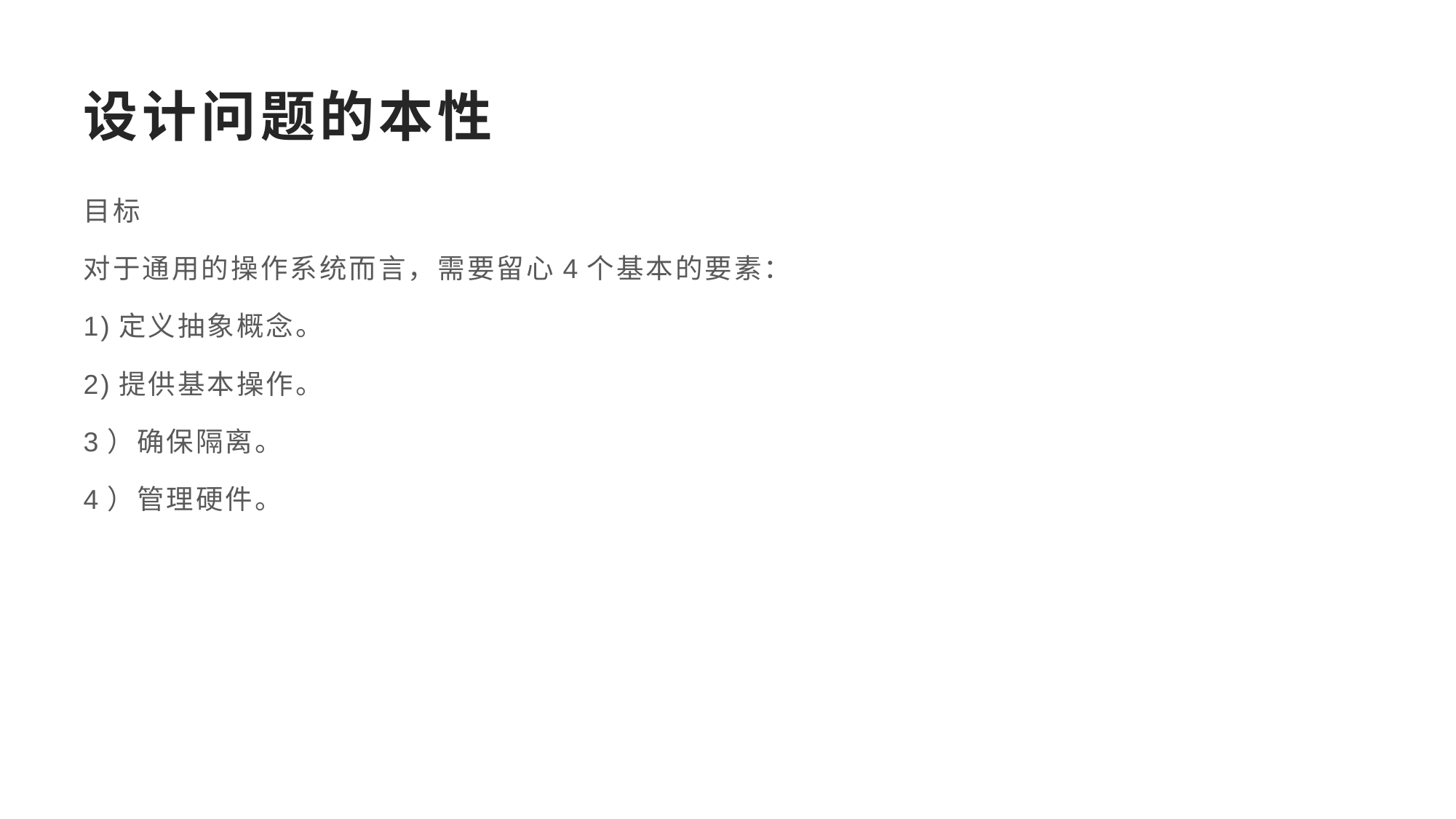

# 设计问题的本性
目标
对于通用的操作系统而言，需要留心4个基本的要素：
1)定义抽象概念。
2)提供基本操作。
3）确保隔离。
4）管理硬件。